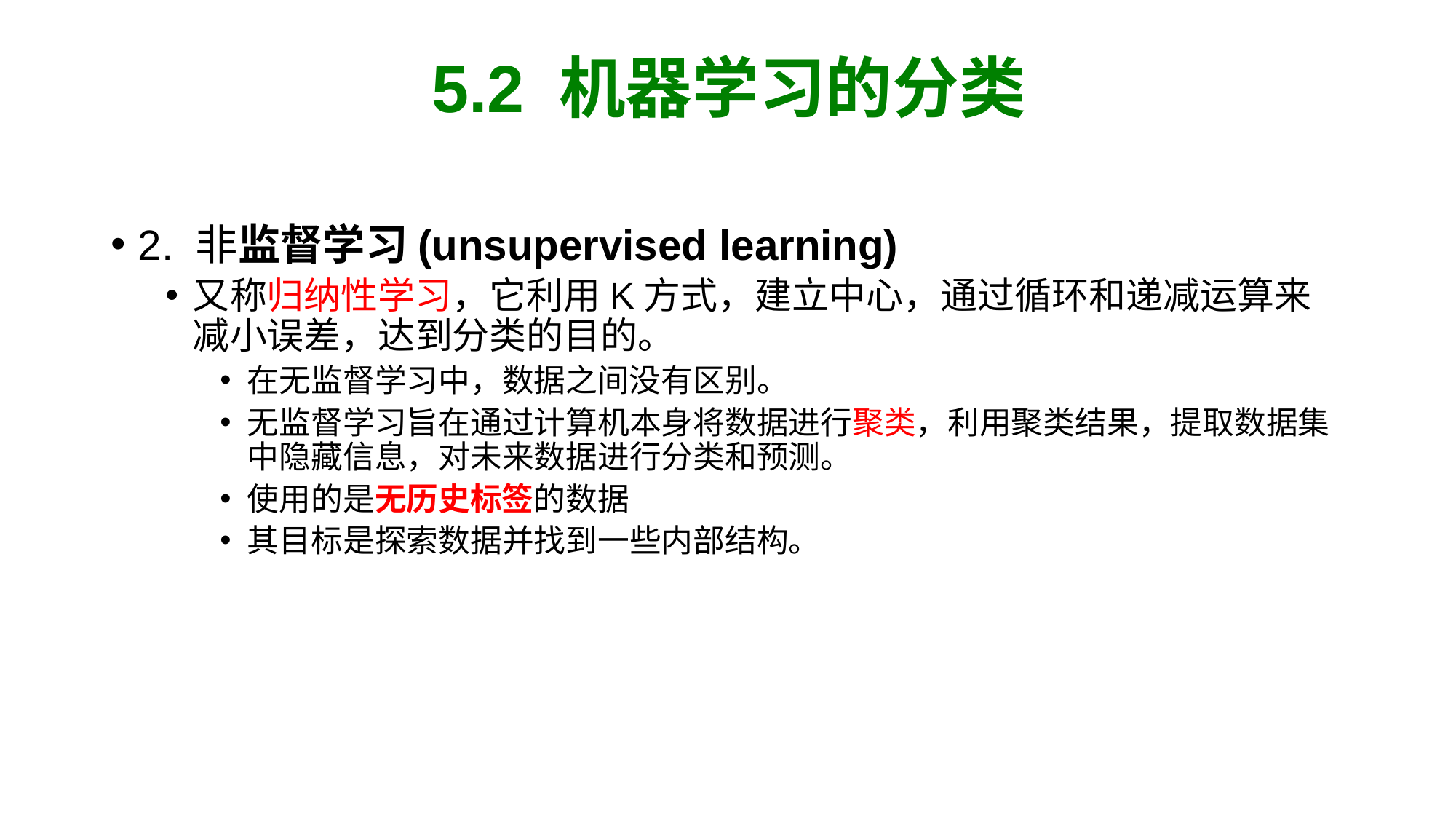

5.2 机器学习的分类
2. 非监督学习(unsupervised learning)
又称归纳性学习，它利用K方式，建立中心，通过循环和递减运算来减小误差，达到分类的目的。
在无监督学习中，数据之间没有区别。
无监督学习旨在通过计算机本身将数据进行聚类，利用聚类结果，提取数据集中隐藏信息，对未来数据进行分类和预测。
使用的是无历史标签的数据
其目标是探索数据并找到一些内部结构。